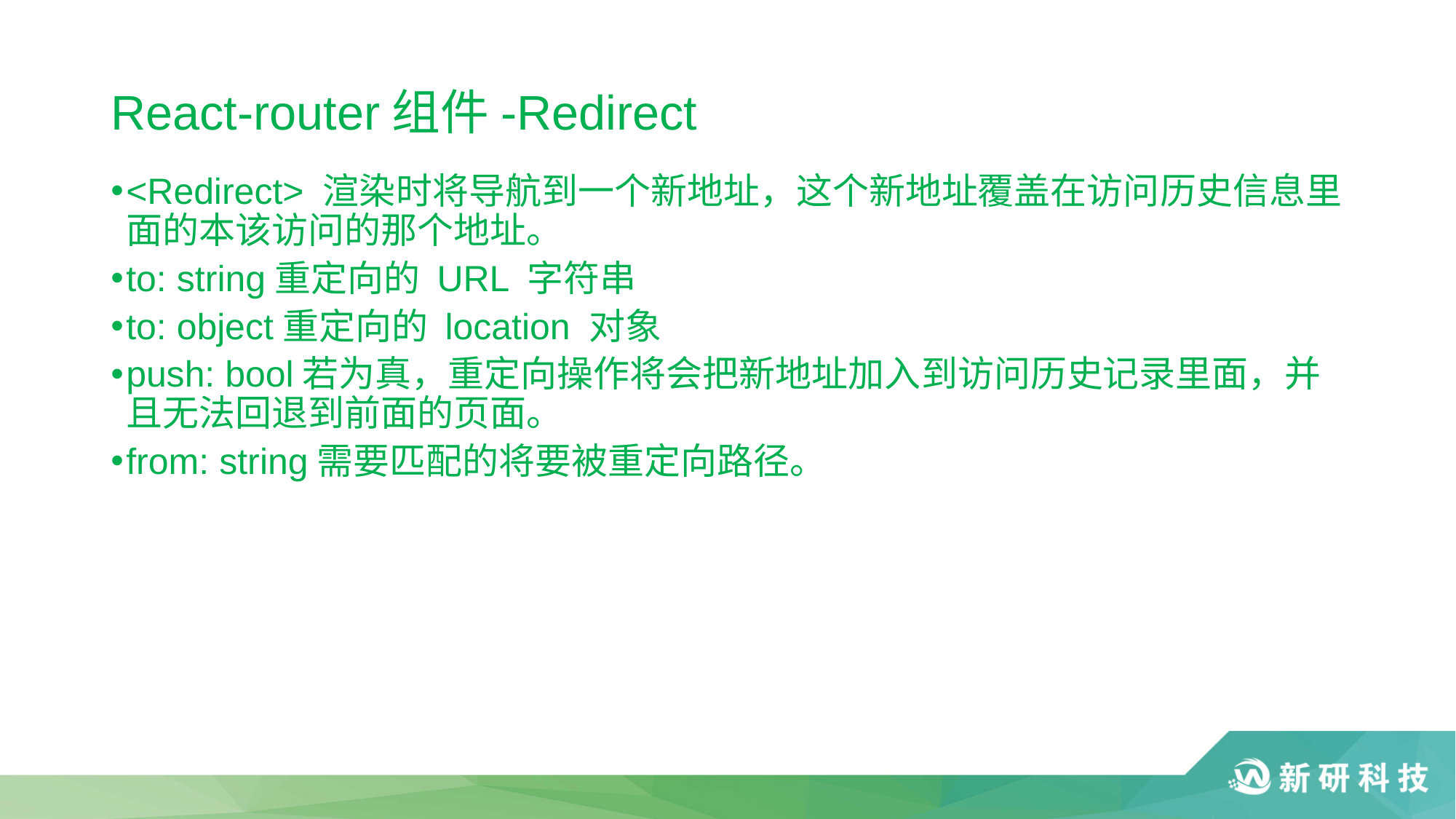

# React-router组件-Redirect
<Redirect> 渲染时将导航到一个新地址，这个新地址覆盖在访问历史信息里面的本该访问的那个地址。
to: string重定向的 URL 字符串
to: object重定向的 location 对象
push: bool若为真，重定向操作将会把新地址加入到访问历史记录里面，并且无法回退到前面的页面。
from: string需要匹配的将要被重定向路径。